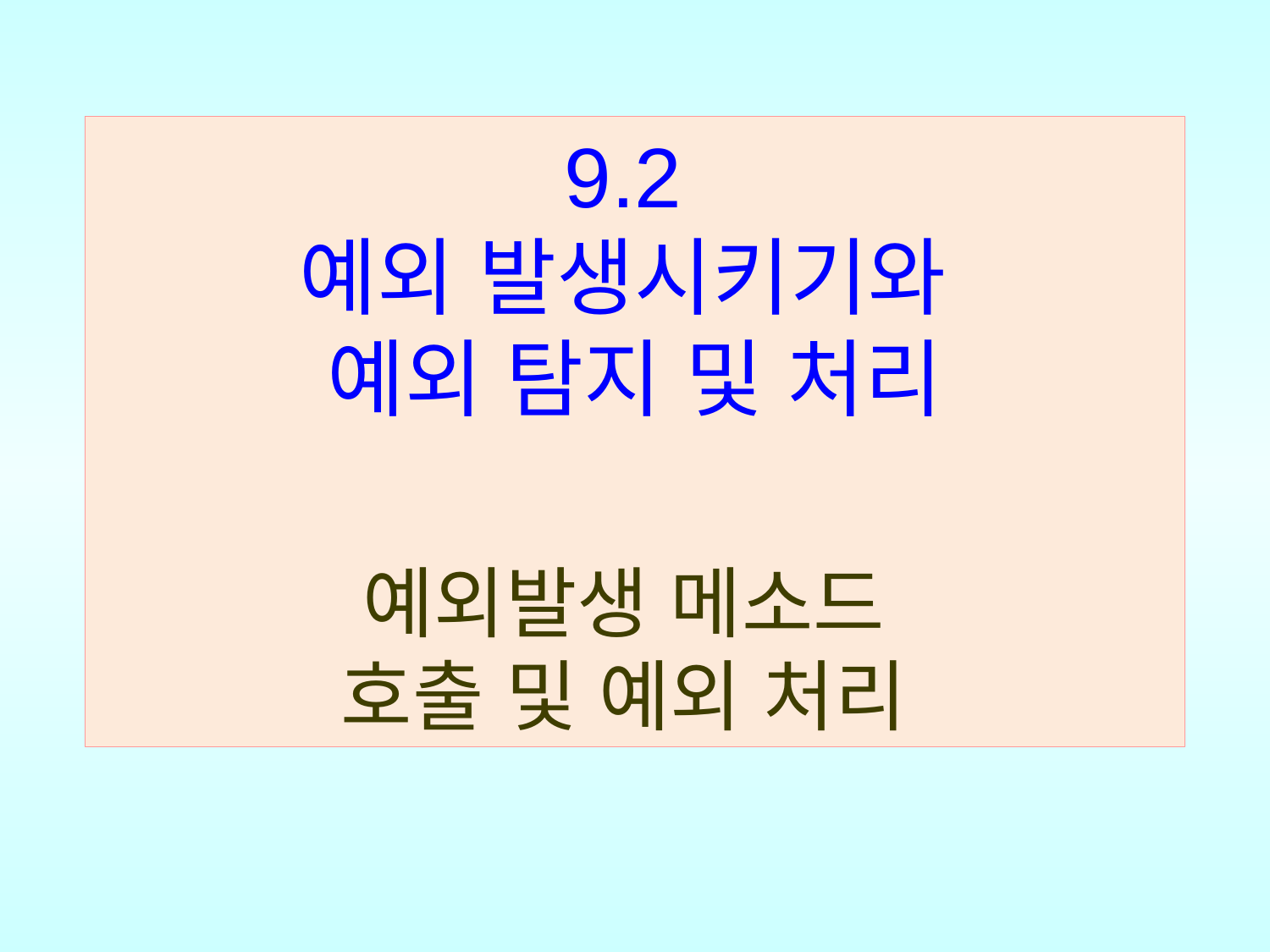

9.2
예외 발생시키기와
예외 탐지 및 처리

예외발생 메소드
호출 및 예외 처리